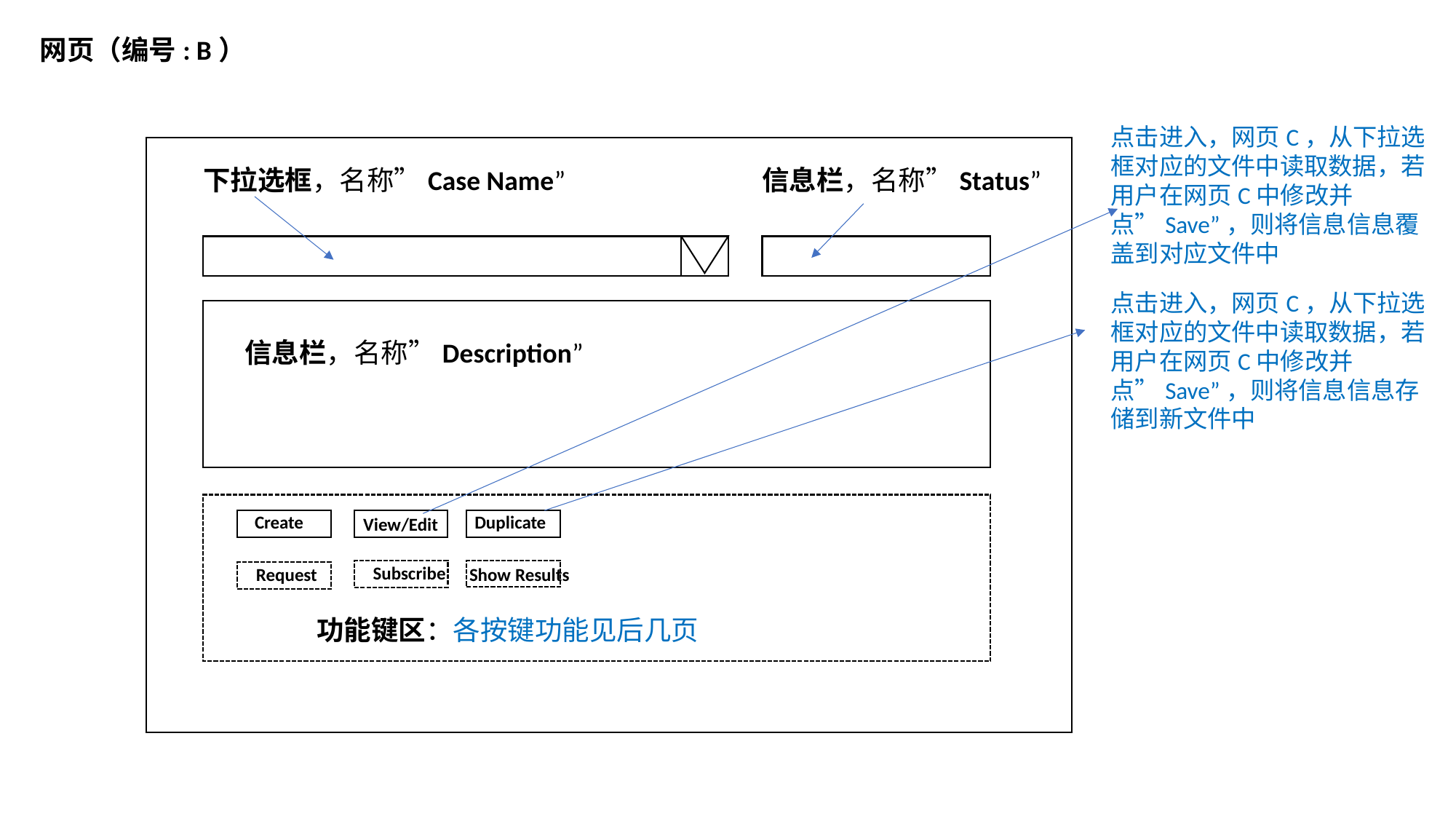

网页（编号: B）
点击进入，网页C，从下拉选框对应的文件中读取数据，若用户在网页C中修改并点”Save”，则将信息信息覆盖到对应文件中

信息栏，名称”Status”
下拉选框，名称”Case Name”

点击进入，网页C，从下拉选框对应的文件中读取数据，若用户在网页C中修改并点”Save”，则将信息信息存储到新文件中

信息栏，名称”Description”

Create
Duplicate
View/Edit

Subscribe
Request
Show Results

功能键区：各按键功能见后几页